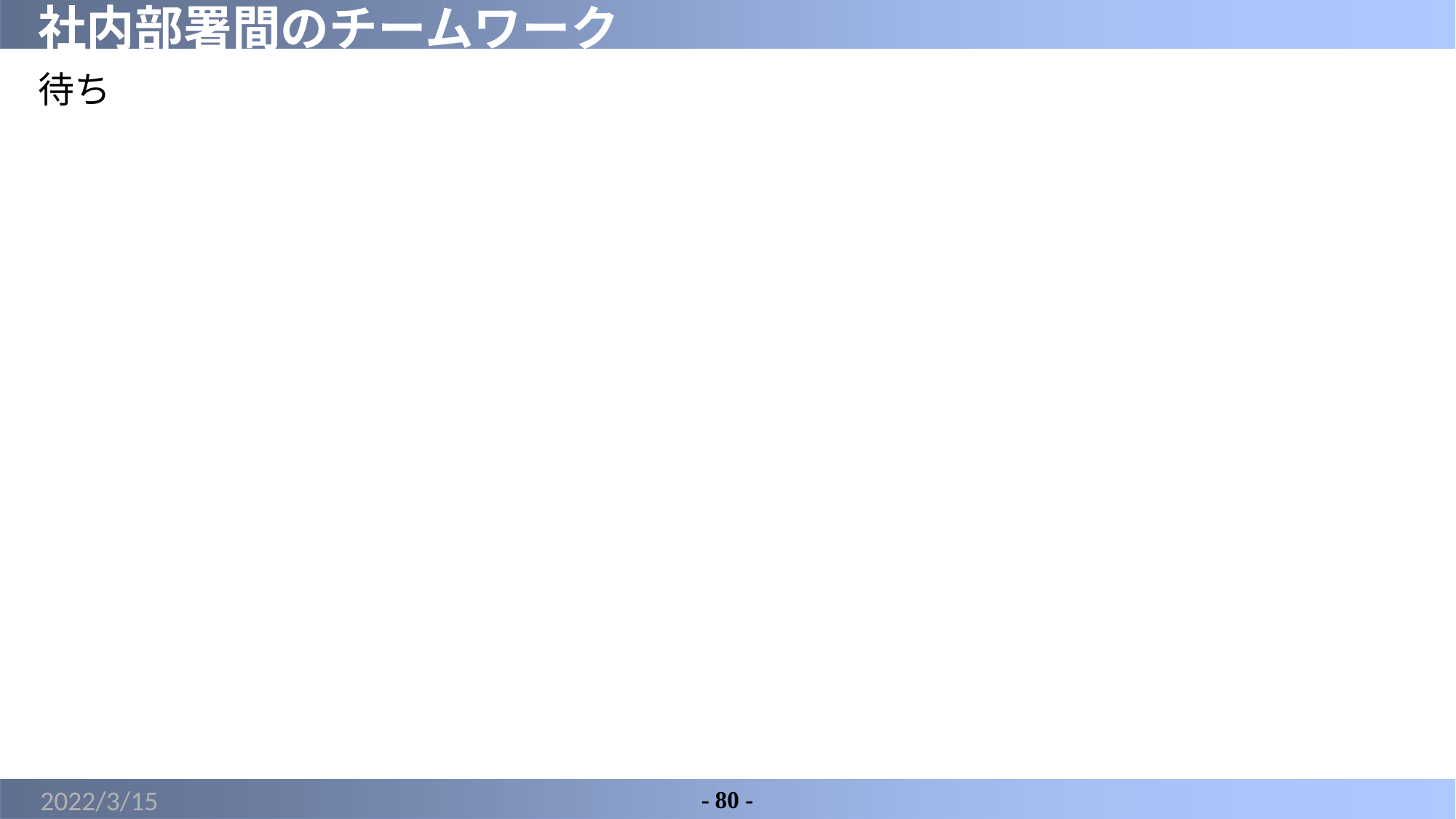

# 社内部署間のチームワーク
待ち
2022/3/15
- 80 -